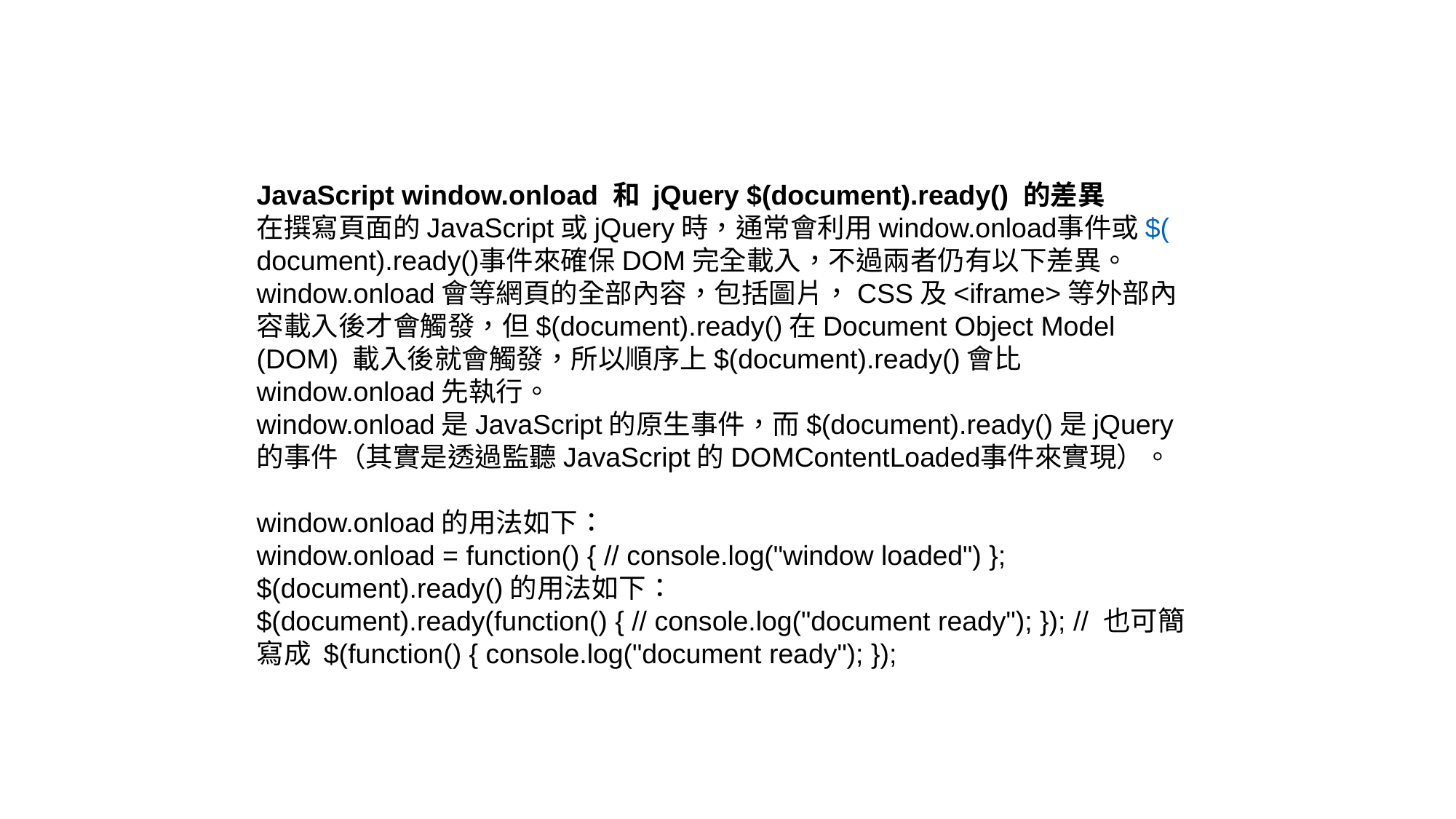

JavaScript window.onload 和 jQuery $(document).ready() 的差異
在撰寫頁面的JavaScript或jQuery時，通常會利用window.onload事件或$(document).ready()事件來確保DOM完全載入，不過兩者仍有以下差異。
window.onload會等網頁的全部內容，包括圖片，CSS及<iframe>等外部內容載入後才會觸發，但$(document).ready()在Document Object Model (DOM) 載入後就會觸發，所以順序上$(document).ready()會比window.onload先執行。
window.onload是JavaScript的原生事件，而$(document).ready()是jQuery的事件（其實是透過監聽JavaScript的DOMContentLoaded事件來實現）。
window.onload的用法如下：
window.onload = function() { // console.log("window loaded") };
$(document).ready()的用法如下：
$(document).ready(function() { // console.log("document ready"); }); // 也可簡寫成 $(function() { console.log("document ready"); });